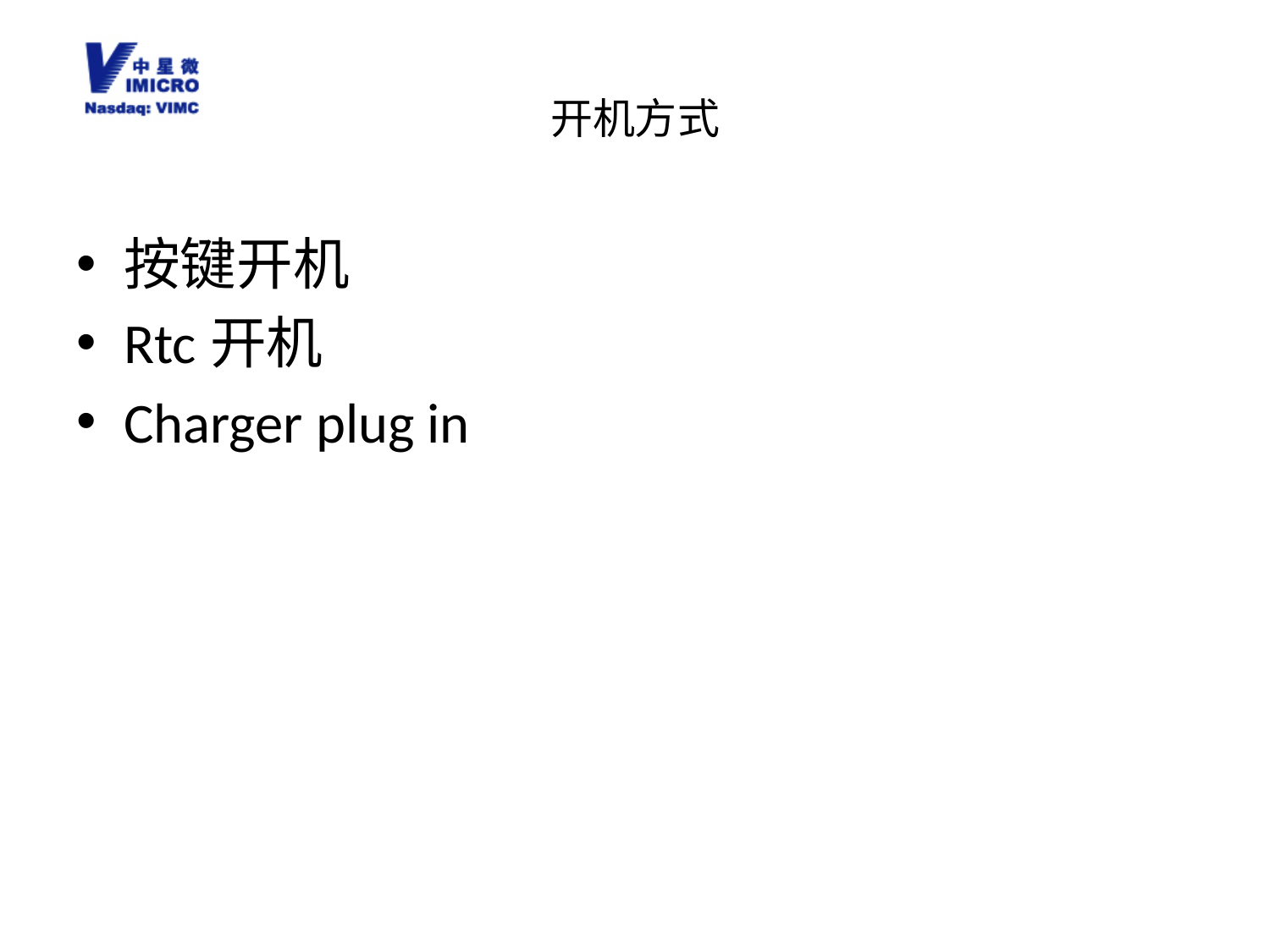

# 开机方式
按键开机
Rtc开机
Charger plug in